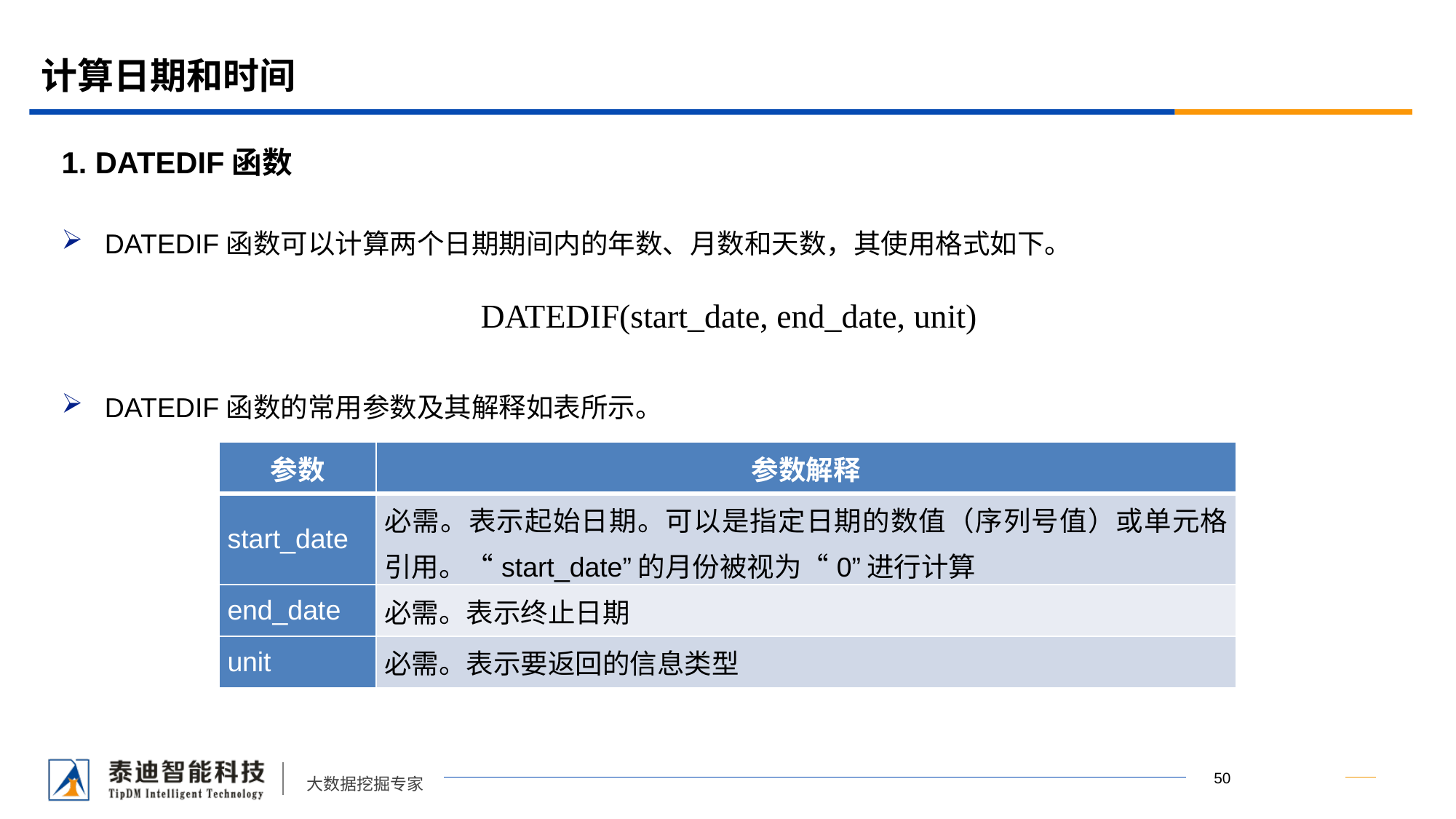

# 计算日期和时间
1. DATEDIF函数
DATEDIF函数可以计算两个日期期间内的年数、月数和天数，其使用格式如下。

DATEDIF函数的常用参数及其解释如表所示。
DATEDIF(start_date, end_date, unit)
| 参数 | 参数解释 |
| --- | --- |
| start\_date | 必需。表示起始日期。可以是指定日期的数值（序列号值）或单元格引用。“start\_date”的月份被视为“0”进行计算 |
| end\_date | 必需。表示终止日期 |
| unit | 必需。表示要返回的信息类型 |